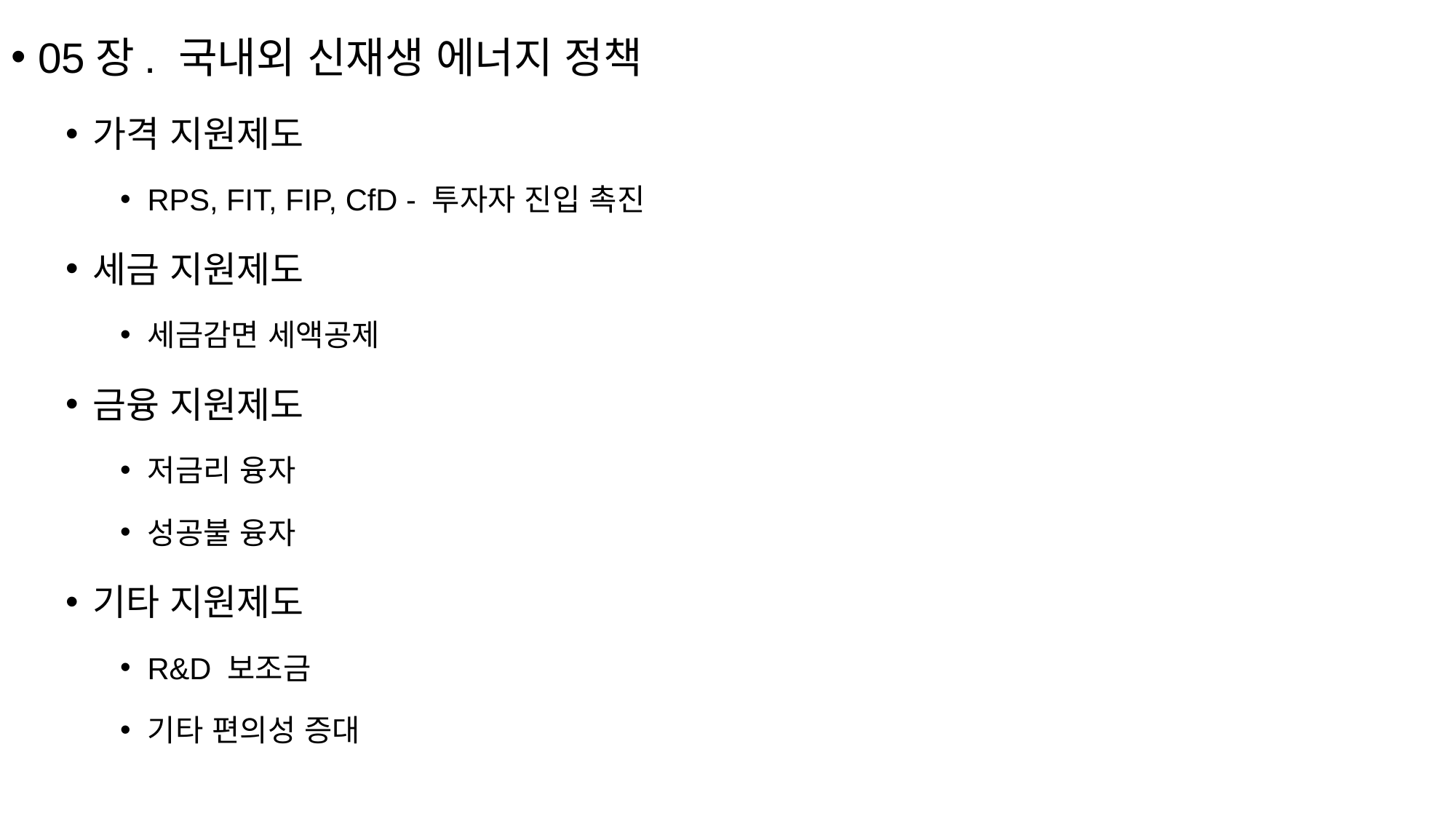

05장. 국내외 신재생 에너지 정책
가격 지원제도
RPS, FIT, FIP, CfD - 투자자 진입 촉진
세금 지원제도
세금감면 세액공제
금융 지원제도
저금리 융자
성공불 융자
기타 지원제도
R&D 보조금
기타 편의성 증대